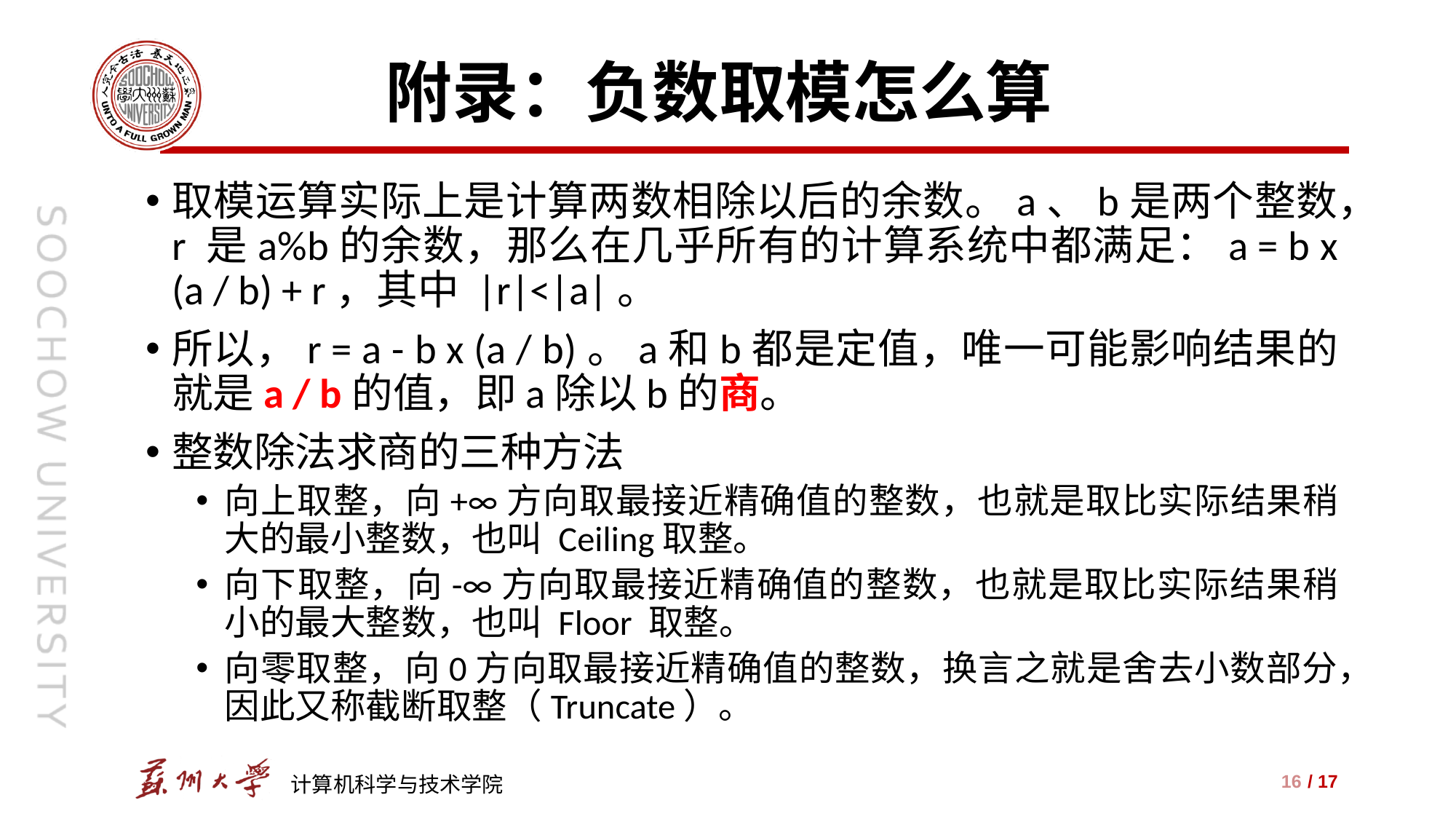

# 附录：负数取模怎么算
取模运算实际上是计算两数相除以后的余数。a、b是两个整数，r 是a%b的余数，那么在几乎所有的计算系统中都满足：a = b x (a / b) + r，其中 |r|<|a|。
所以，r = a - b x (a / b)。a和b都是定值，唯一可能影响结果的就是a / b的值，即a除以b的商。
整数除法求商的三种方法
向上取整，向+∞方向取最接近精确值的整数，也就是取比实际结果稍大的最小整数，也叫 Ceiling取整。
向下取整，向-∞方向取最接近精确值的整数，也就是取比实际结果稍小的最大整数，也叫 Floor 取整。
向零取整，向0方向取最接近精确值的整数，换言之就是舍去小数部分，因此又称截断取整（Truncate）。
16